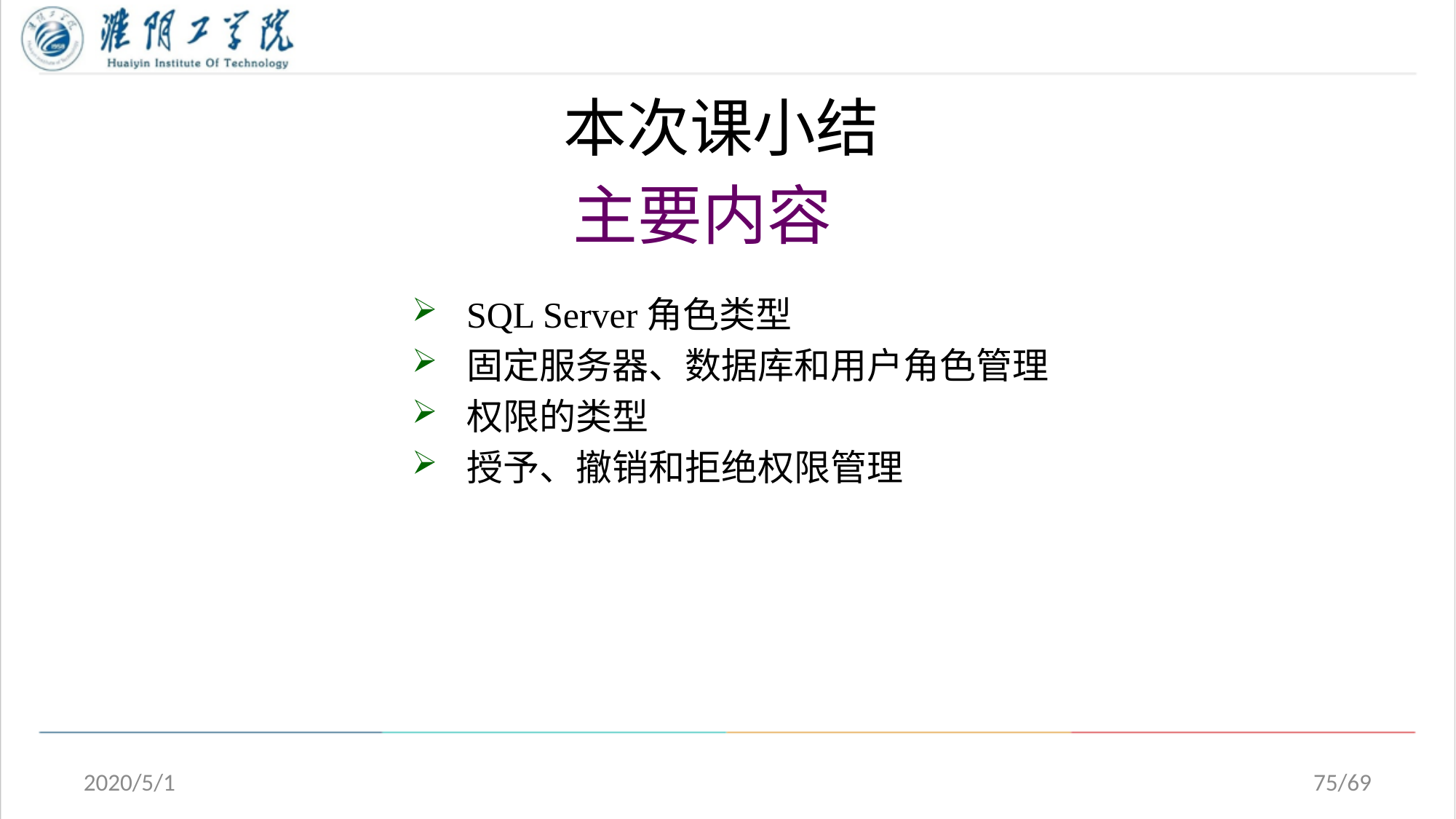

# 本次课小结
          主要内容
SQL Server角色类型
固定服务器、数据库和用户角色管理
权限的类型
授予、撤销和拒绝权限管理

2020/5/1
75/69